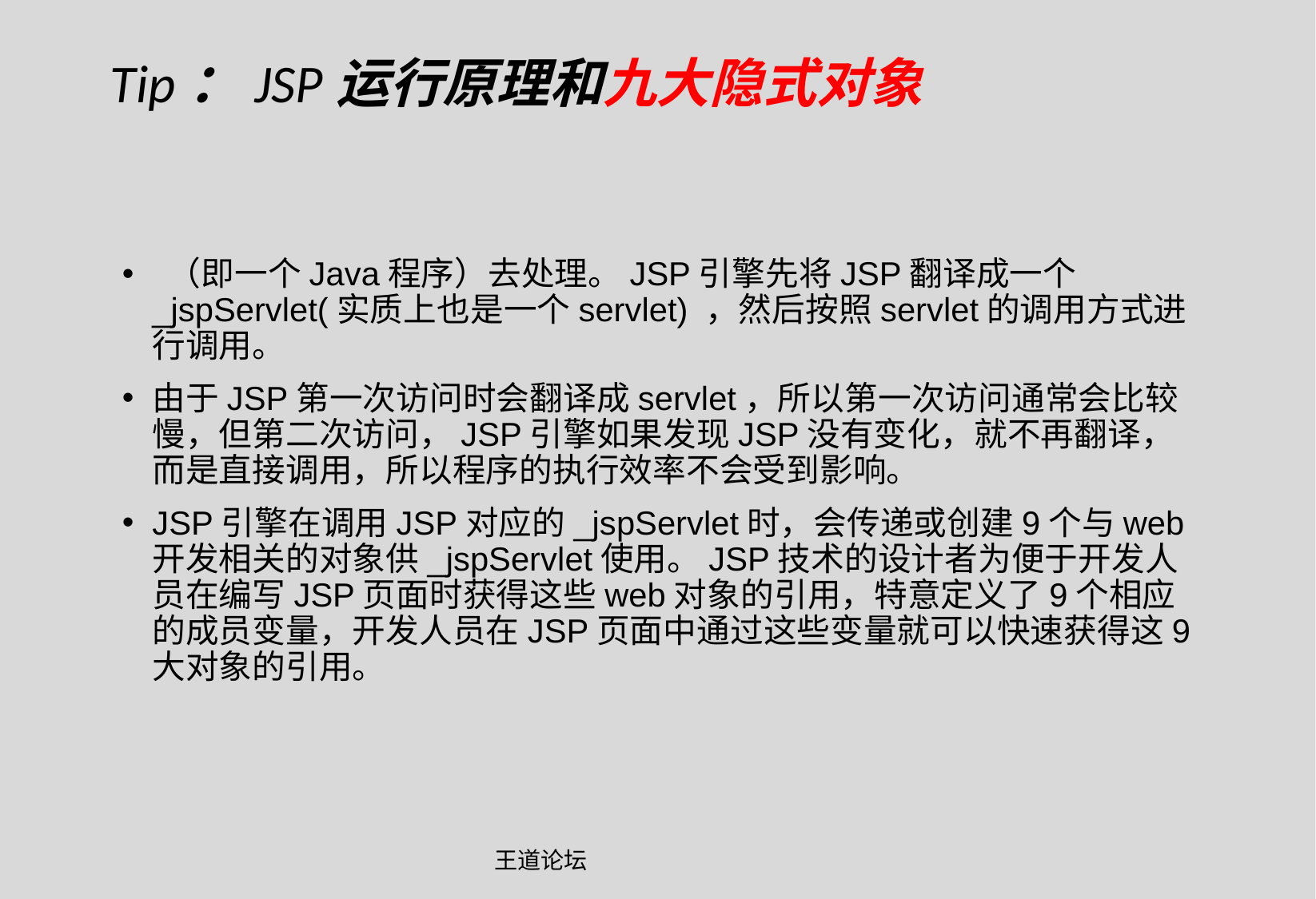

Tip：JSP运行原理和九大隐式对象
 （即一个Java程序）去处理。JSP引擎先将JSP翻译成一个_jspServlet(实质上也是一个servlet) ，然后按照servlet的调用方式进行调用。
由于JSP第一次访问时会翻译成servlet，所以第一次访问通常会比较慢，但第二次访问，JSP引擎如果发现JSP没有变化，就不再翻译，而是直接调用，所以程序的执行效率不会受到影响。
JSP引擎在调用JSP对应的_jspServlet时，会传递或创建9个与web开发相关的对象供_jspServlet使用。JSP技术的设计者为便于开发人员在编写JSP页面时获得这些web对象的引用，特意定义了9个相应的成员变量，开发人员在JSP页面中通过这些变量就可以快速获得这9大对象的引用。
王道论坛